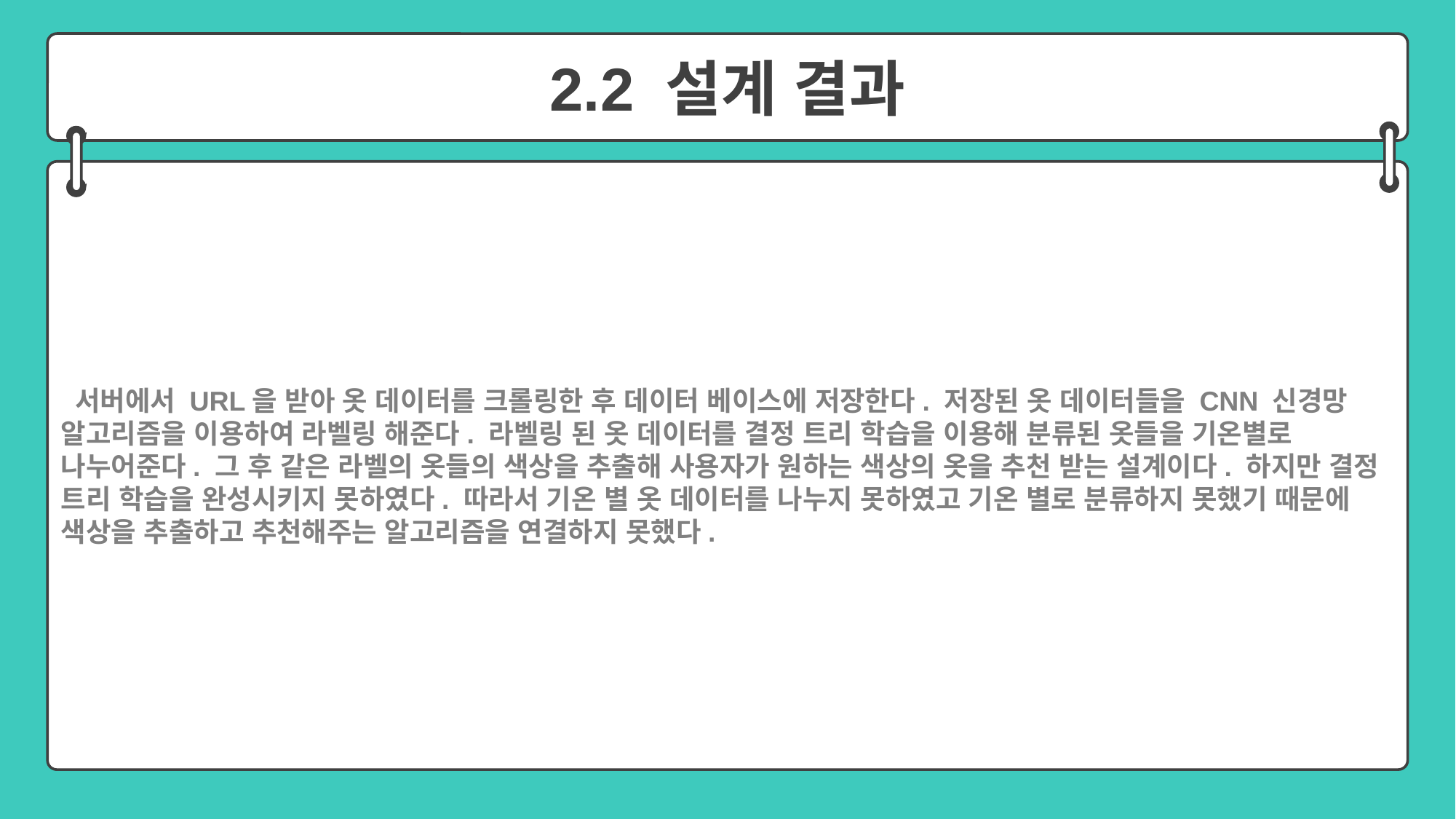

2.2 설계 결과

 서버에서 URL을 받아 옷 데이터를 크롤링한 후 데이터 베이스에 저장한다. 저장된 옷 데이터들을 CNN 신경망 알고리즘을 이용하여 라벨링 해준다. 라벨링 된 옷 데이터를 결정 트리 학습을 이용해 분류된 옷들을 기온별로 나누어준다. 그 후 같은 라벨의 옷들의 색상을 추출해 사용자가 원하는 색상의 옷을 추천 받는 설계이다. 하지만 결정 트리 학습을 완성시키지 못하였다. 따라서 기온 별 옷 데이터를 나누지 못하였고 기온 별로 분류하지 못했기 때문에 색상을 추출하고 추천해주는 알고리즘을 연결하지 못했다.